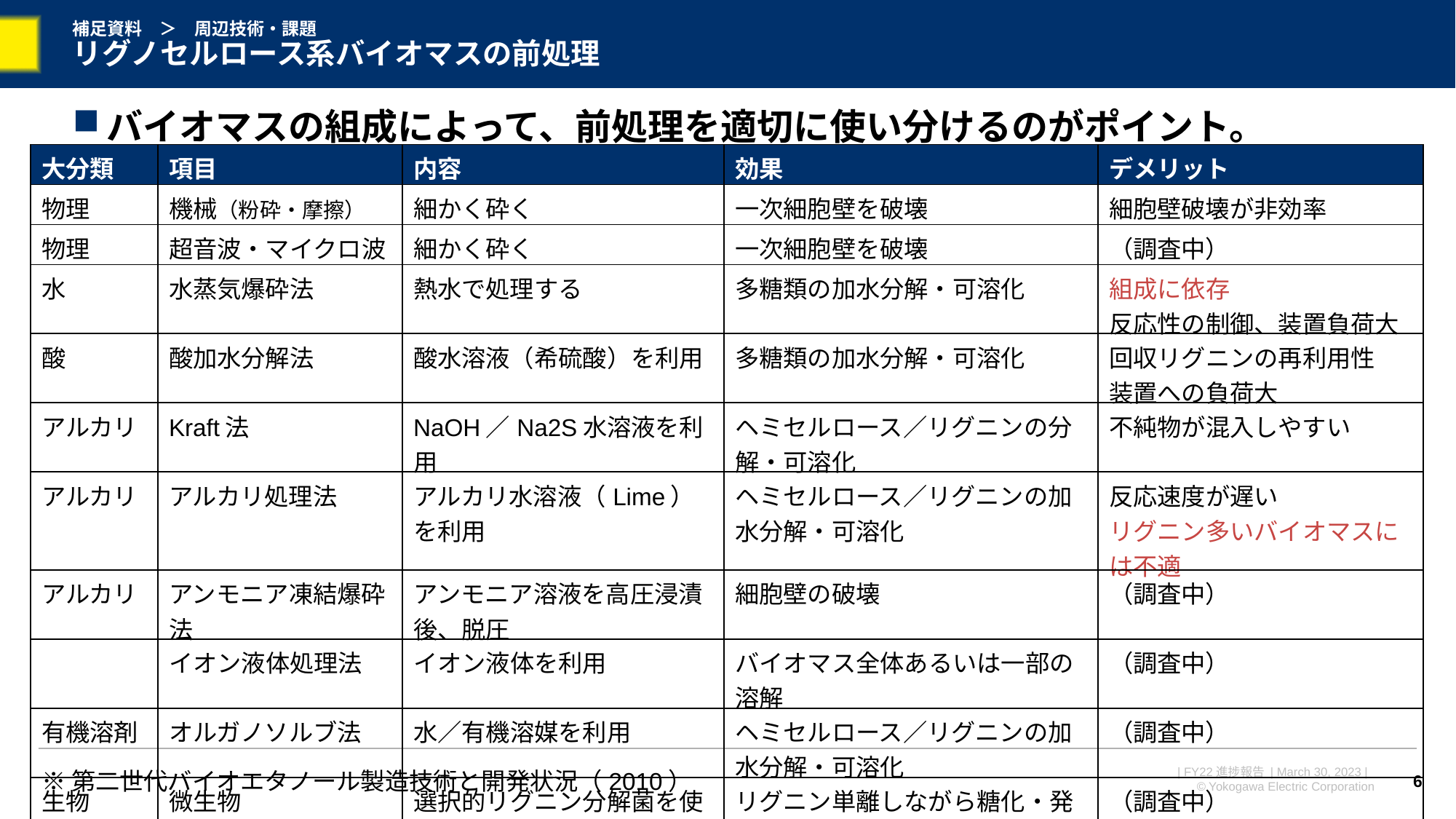

# 補足資料　＞　周辺技術・課題 リグノセルロース系バイオマスの前処理
バイオマスの組成によって、前処理を適切に使い分けるのがポイント。
| 大分類 | 項目 | 内容 | 効果 | デメリット |
| --- | --- | --- | --- | --- |
| 物理 | 機械（粉砕・摩擦） | 細かく砕く | 一次細胞壁を破壊 | 細胞壁破壊が非効率 |
| 物理 | 超音波・マイクロ波 | 細かく砕く | 一次細胞壁を破壊 | （調査中） |
| 水 | 水蒸気爆砕法 | 熱水で処理する | 多糖類の加水分解・可溶化 | 組成に依存 反応性の制御、装置負荷大 |
| 酸 | 酸加水分解法 | 酸水溶液（希硫酸）を利用 | 多糖類の加水分解・可溶化 | 回収リグニンの再利用性 装置への負荷大 |
| アルカリ | Kraft法 | NaOH／Na2S水溶液を利用 | ヘミセルロース／リグニンの分解・可溶化 | 不純物が混入しやすい |
| アルカリ | アルカリ処理法 | アルカリ水溶液（Lime）を利用 | ヘミセルロース／リグニンの加水分解・可溶化 | 反応速度が遅い リグニン多いバイオマスには不適 |
| アルカリ | アンモニア凍結爆砕法 | アンモニア溶液を高圧浸漬後、脱圧 | 細胞壁の破壊 | （調査中） |
|  | イオン液体処理法 | イオン液体を利用 | バイオマス全体あるいは一部の溶解 | （調査中） |
| 有機溶剤 | オルガノソルブ法 | 水／有機溶媒を利用 | ヘミセルロース／リグニンの加水分解・可溶化 | （調査中） |
| 生物 | 微生物 | 選択的リグニン分解菌を使用 | リグニン単離しながら糖化・発酵 | （調査中） |
6
※第二世代バイオエタノール製造技術と開発状況（2010）